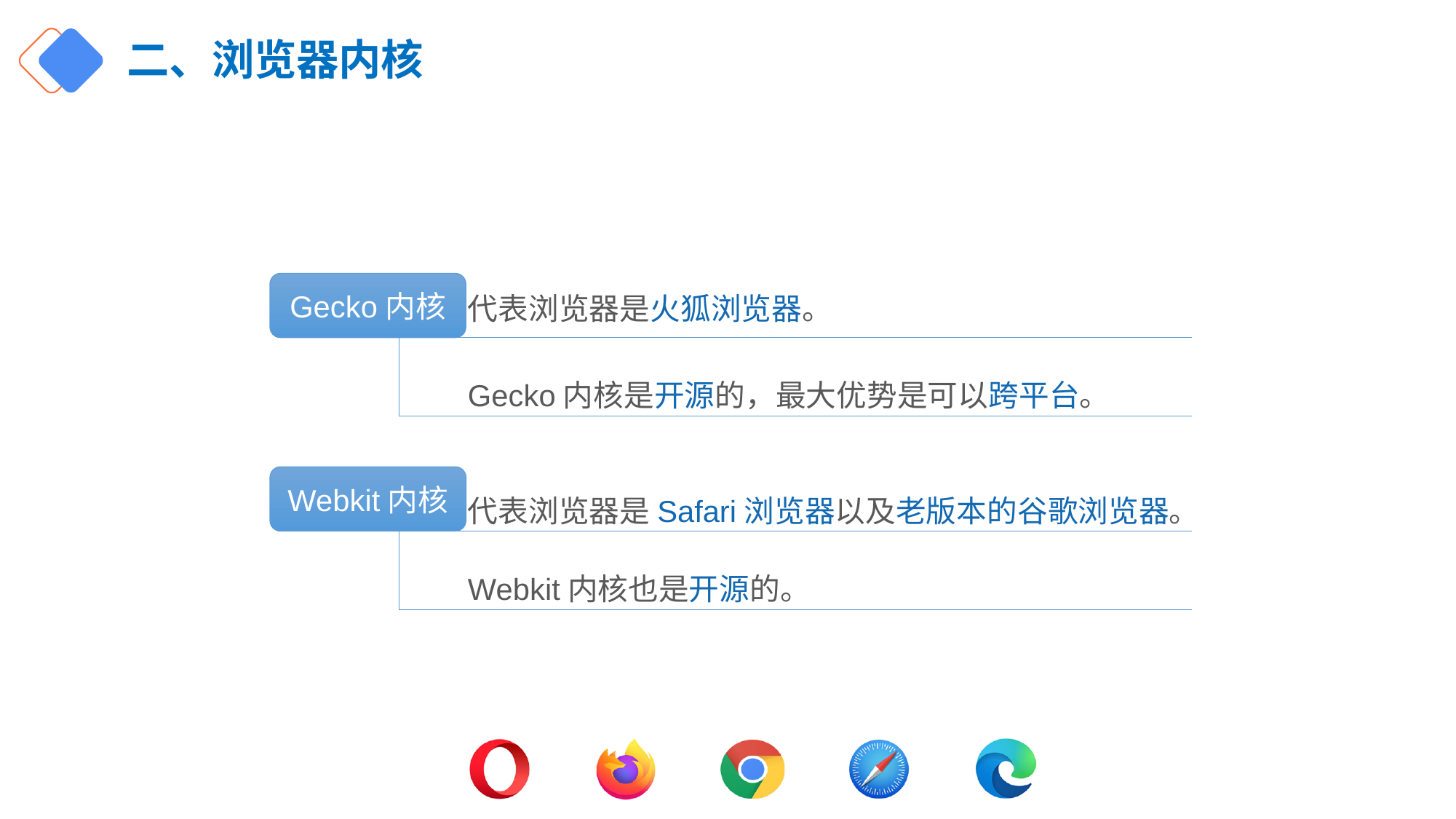

# 二、浏览器内核
代表浏览器是火狐浏览器。
Gecko内核
Gecko内核是开源的，最大优势是可以跨平台。
Webkit内核
代表浏览器是Safari浏览器以及老版本的谷歌浏览器。
Webkit内核也是开源的。